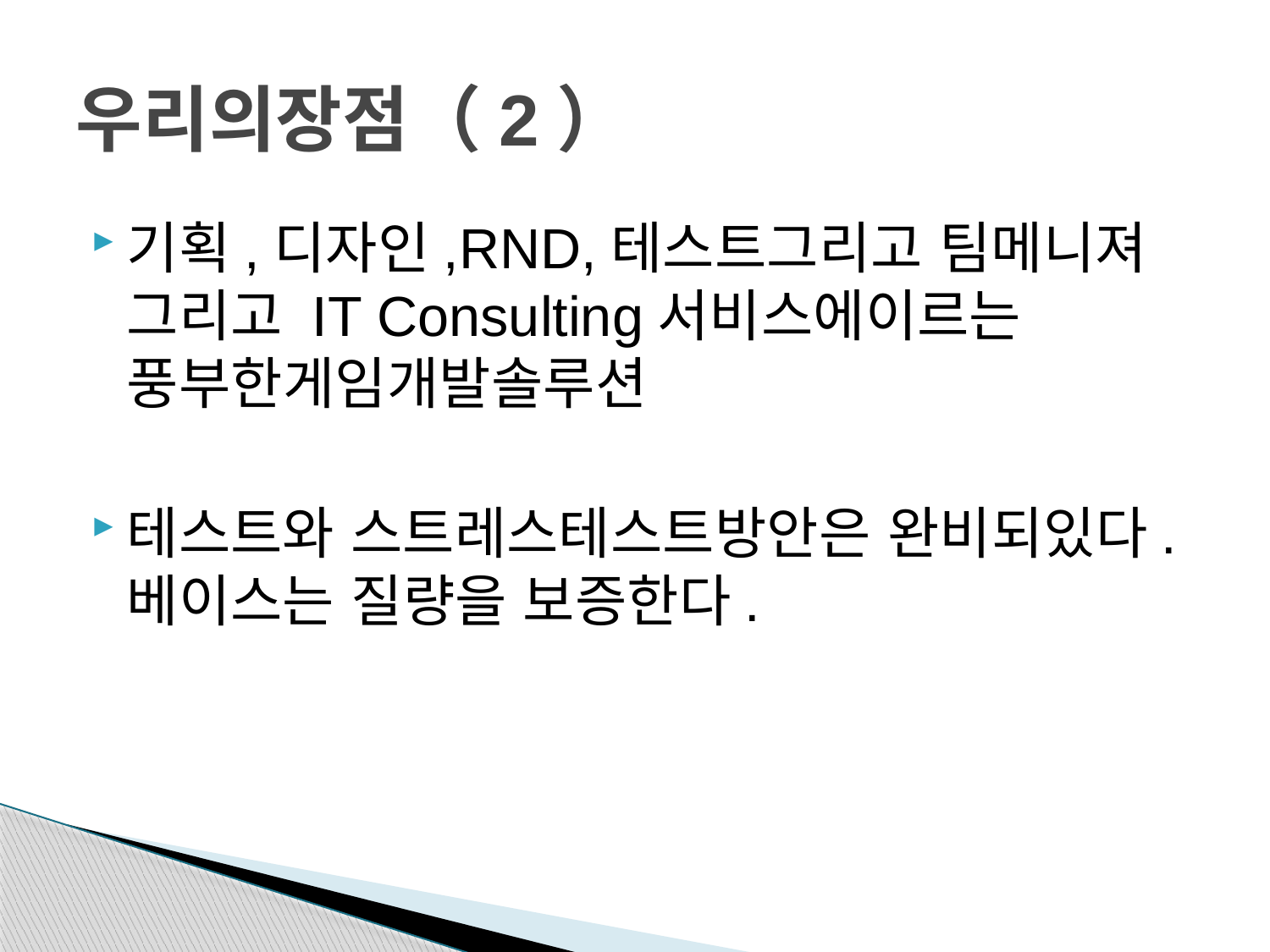

# 우리의장점（2）
기획,디자인,RND,테스트그리고 팀메니져 그리고 IT Consulting서비스에이르는 풍부한게임개발솔루션

테스트와 스트레스테스트방안은 완비되있다. 베이스는 질량을 보증한다.